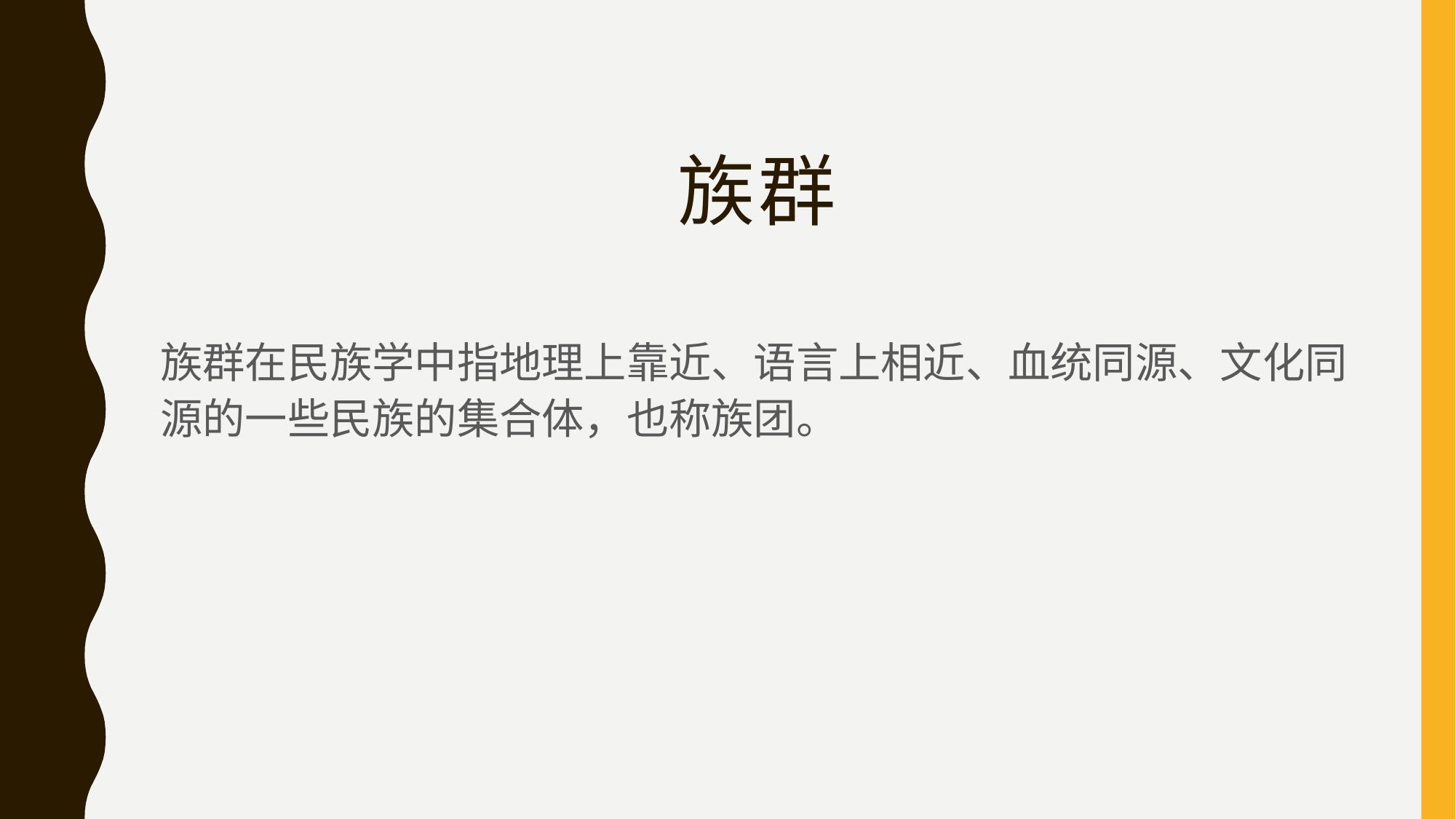

# 族群
族群在民族学中指地理上靠近、语言上相近、血统同源、文化同源的一些民族的集合体，也称族团。